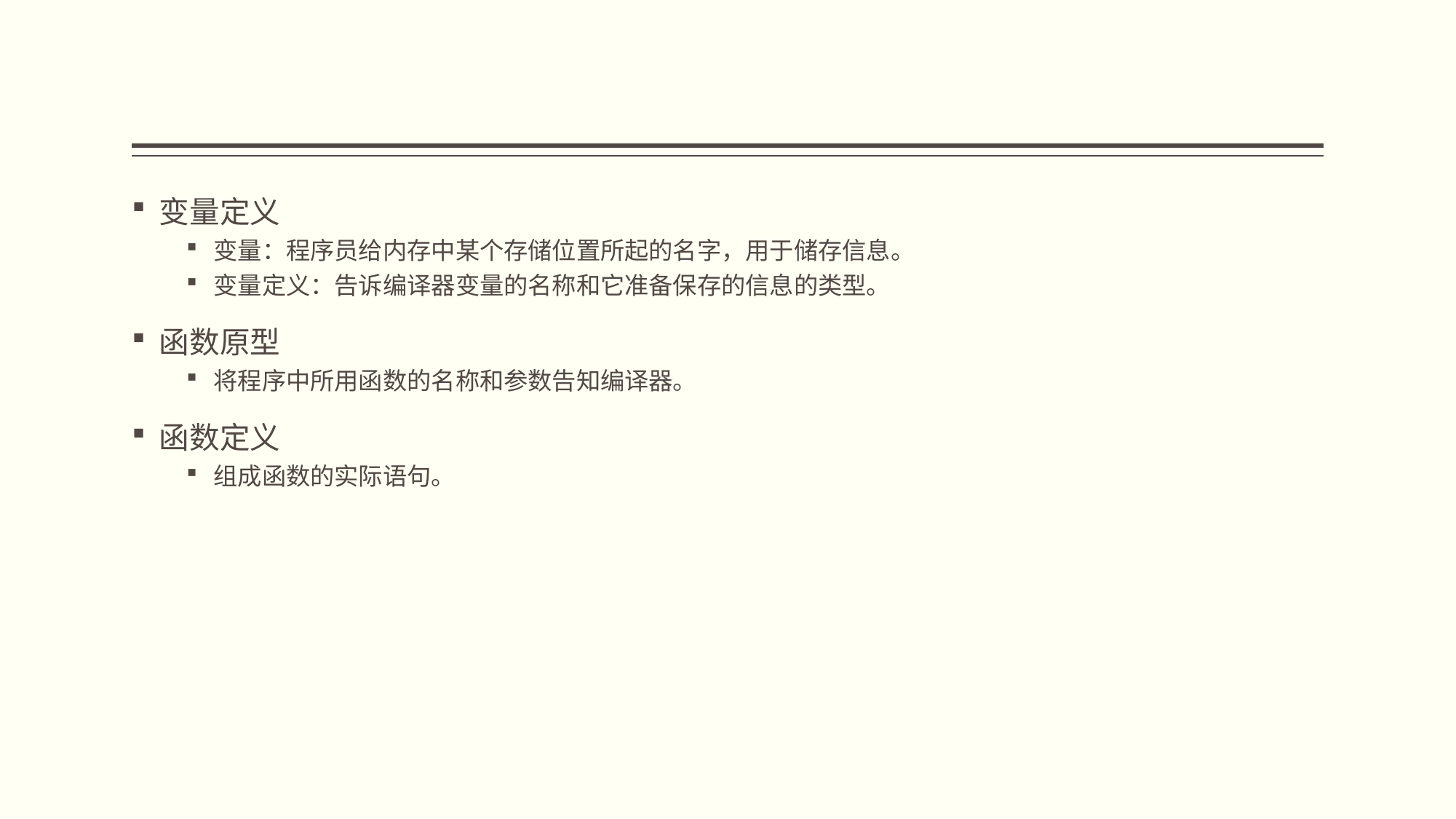

#
变量定义
变量：程序员给内存中某个存储位置所起的名字，用于储存信息。
变量定义：告诉编译器变量的名称和它准备保存的信息的类型。
函数原型
将程序中所用函数的名称和参数告知编译器。
函数定义
组成函数的实际语句。